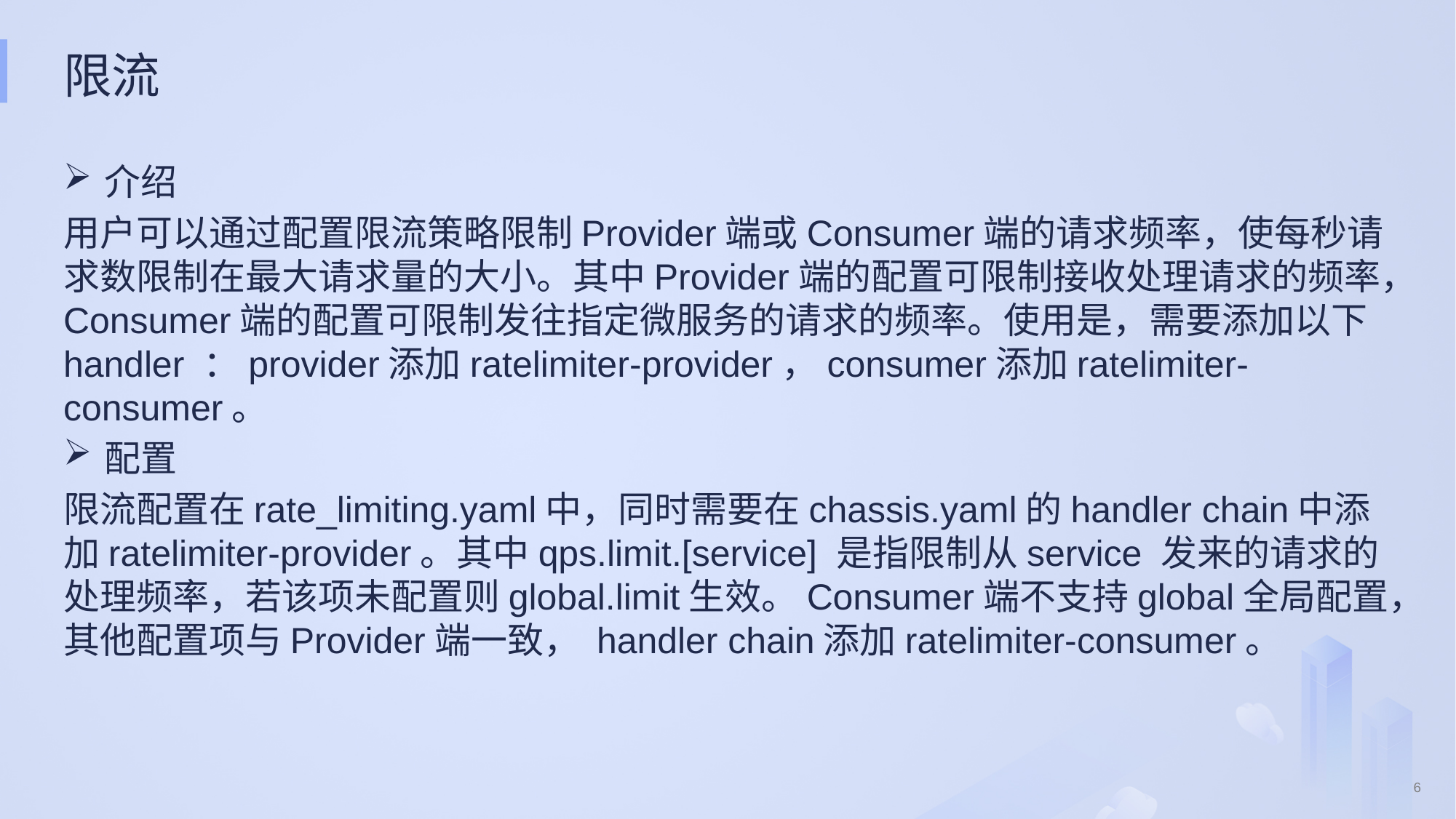

# 限流
介绍
用户可以通过配置限流策略限制Provider端或Consumer端的请求频率，使每秒请求数限制在最大请求量的大小。其中Provider端的配置可限制接收处理请求的频率，Consumer端的配置可限制发往指定微服务的请求的频率。使用是，需要添加以下handler ：provider添加ratelimiter-provider，consumer添加ratelimiter-consumer。
配置
限流配置在rate_limiting.yaml中，同时需要在chassis.yaml的handler chain中添加ratelimiter-provider。其中qps.limit.[service] 是指限制从service 发来的请求的处理频率，若该项未配置则global.limit生效。Consumer端不支持global全局配置，其他配置项与Provider端一致， handler chain添加ratelimiter-consumer。